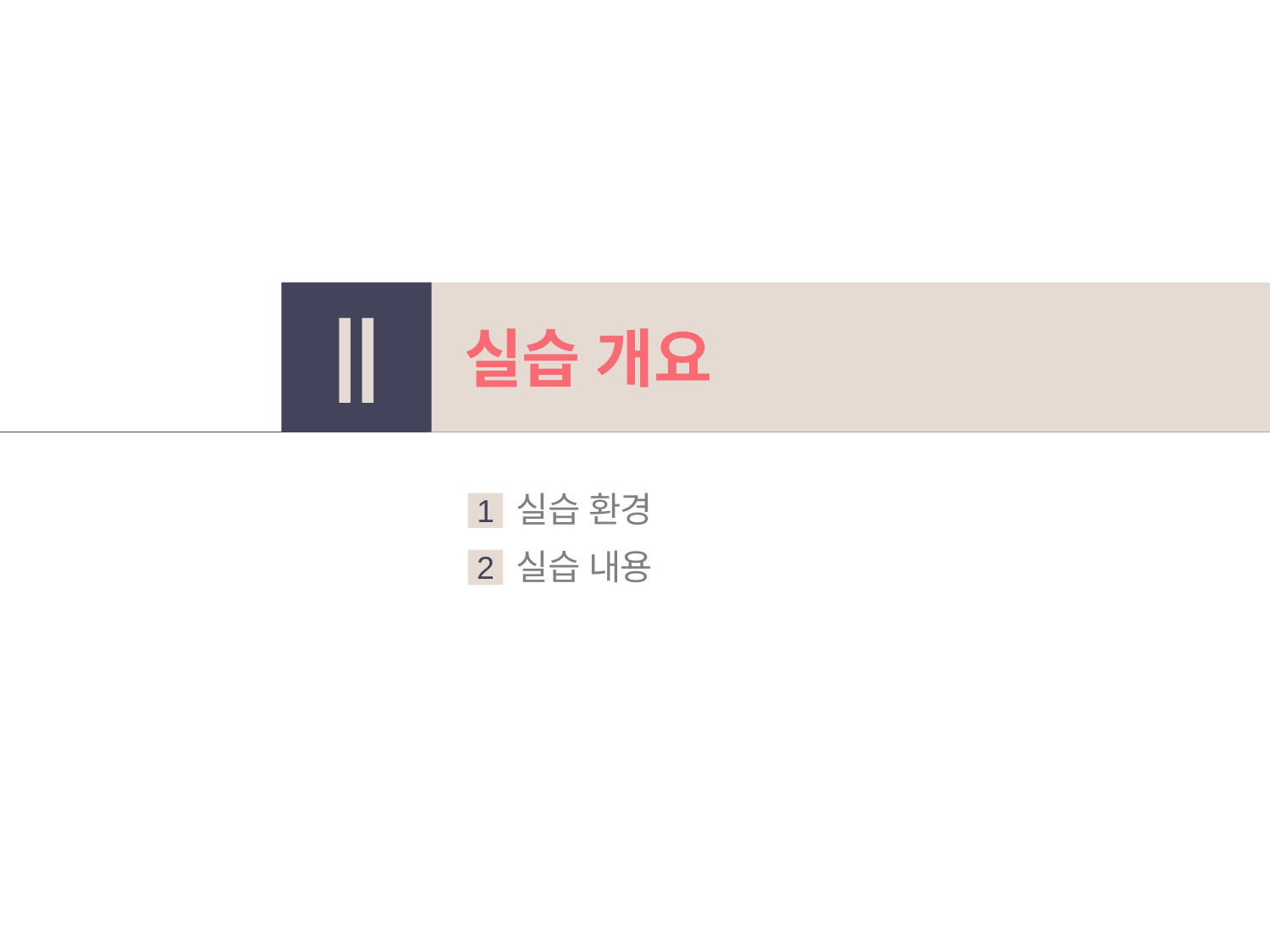

실습 개요
Ⅱ
실습 환경
1
실습 내용
2